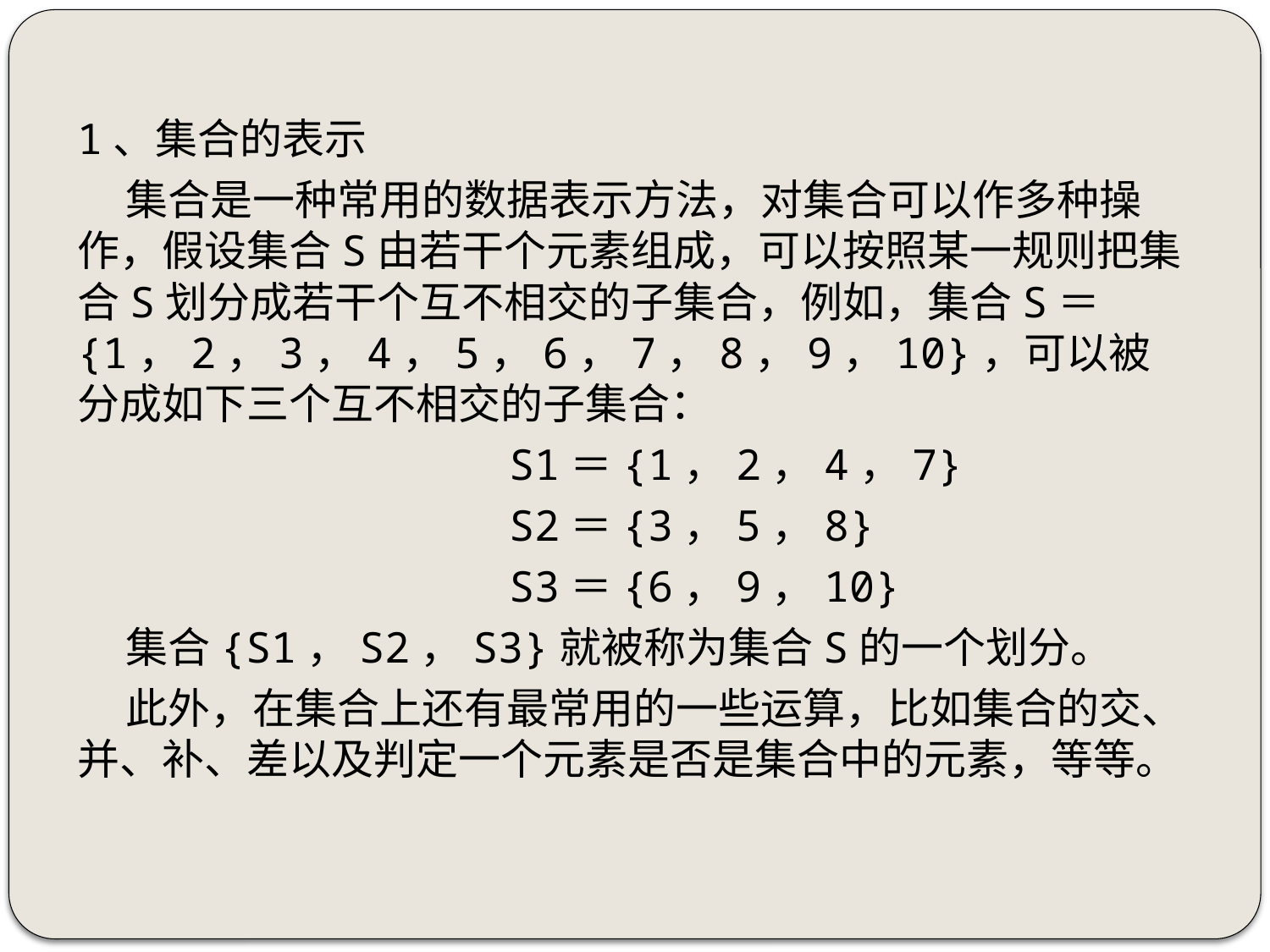

1、集合的表示
    集合是一种常用的数据表示方法，对集合可以作多种操作，假设集合S由若干个元素组成，可以按照某一规则把集合S划分成若干个互不相交的子集合，例如，集合S＝{1，2，3，4，5，6，7，8，9，10}，可以被分成如下三个互不相交的子集合：
                 S1＝{1，2，4，7}
                 S2＝{3，5，8}
                 S3＝{6，9，10}
    集合{S1，S2，S3}就被称为集合S的一个划分。
    此外，在集合上还有最常用的一些运算，比如集合的交、并、补、差以及判定一个元素是否是集合中的元素，等等。